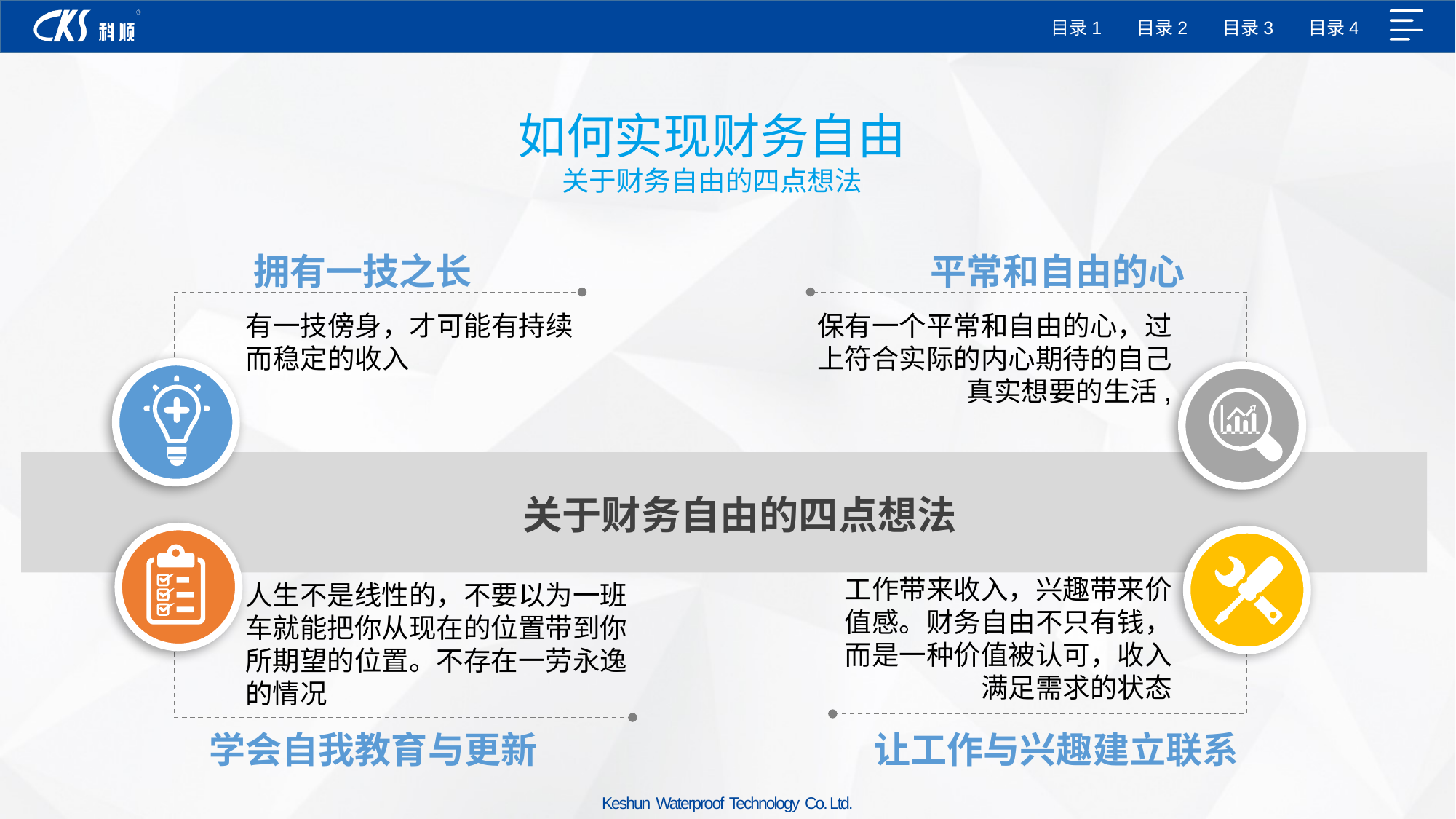

如何实现财务自由
关于财务自由的四点想法
拥有一技之长
平常和自由的心

有一技傍身，才可能有持续而稳定的收入
保有一个平常和自由的心，过上符合实际的内心期待的自己真实想要的生活,

关于财务自由的四点想法

工作带来收入，兴趣带来价值感。财务自由不只有钱，而是一种价值被认可，收入满足需求的状态
人生不是线性的，不要以为一班车就能把你从现在的位置带到你所期望的位置。不存在一劳永逸的情况

学会自我教育与更新
让工作与兴趣建立联系